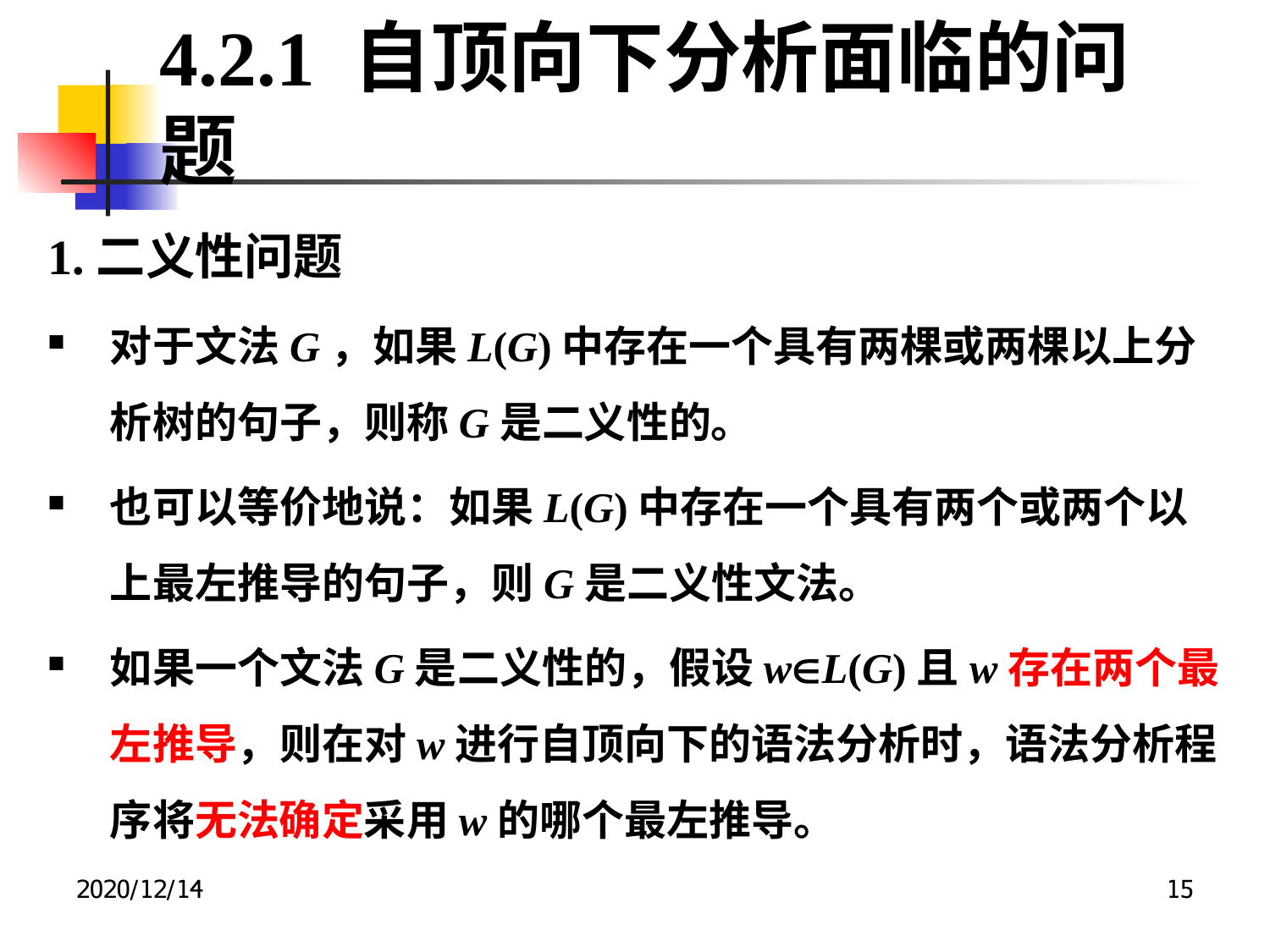

4.2.1 自顶向下分析面临的问题
1.二义性问题
对于文法G，如果L(G)中存在一个具有两棵或两棵以上分析树的句子，则称G是二义性的。
也可以等价地说：如果L(G)中存在一个具有两个或两个以上最左推导的句子，则G是二义性文法。
如果一个文法G是二义性的，假设w∈L(G)且w存在两个最左推导，则在对w进行自顶向下的语法分析时，语法分析程序将无法确定采用w的哪个最左推导。
2020/12/14
15